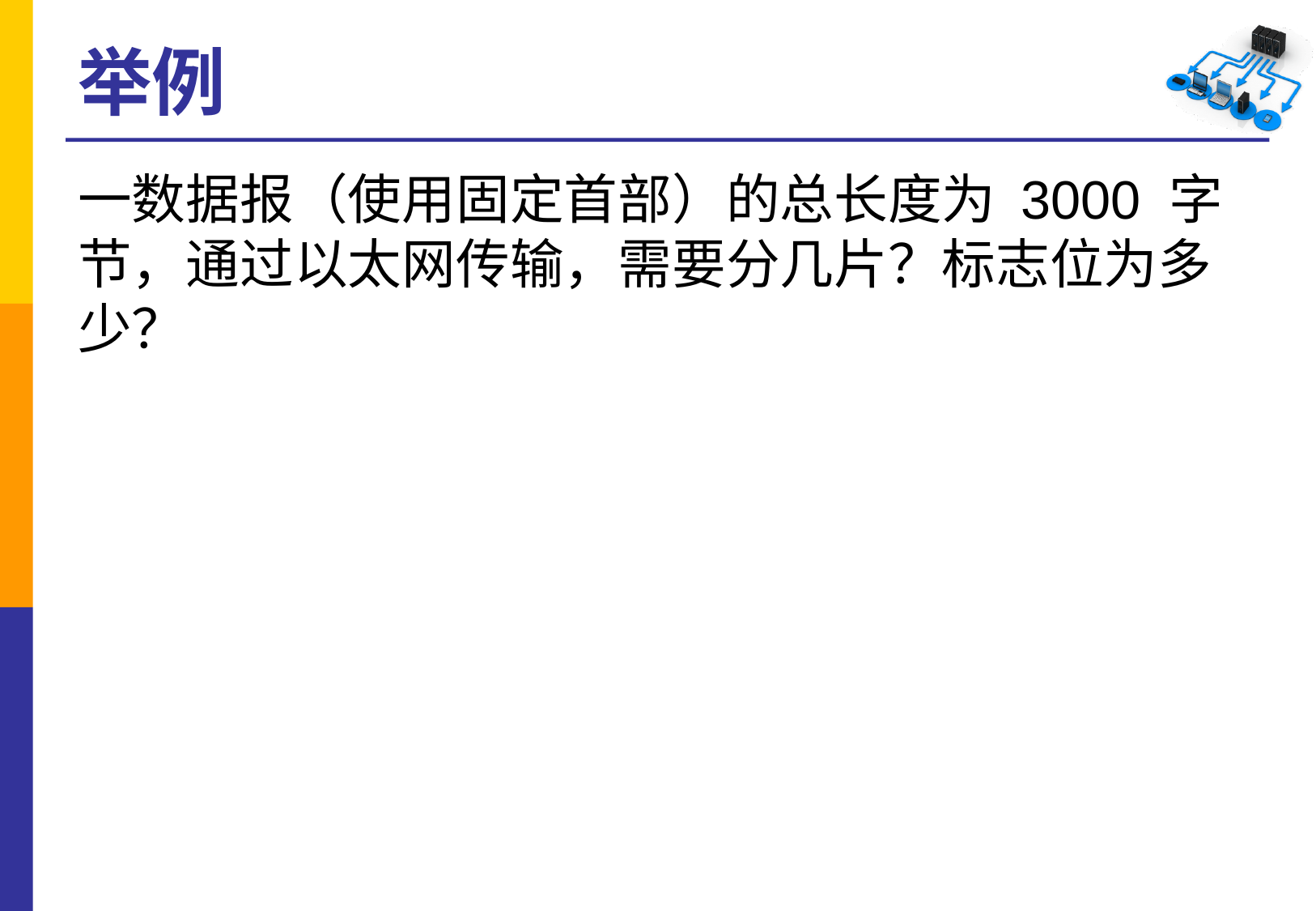

一数据报（使用固定首部）的总长度为 3000 字节，通过以太网传输，需要分几片？标志位为多少？

# 举例